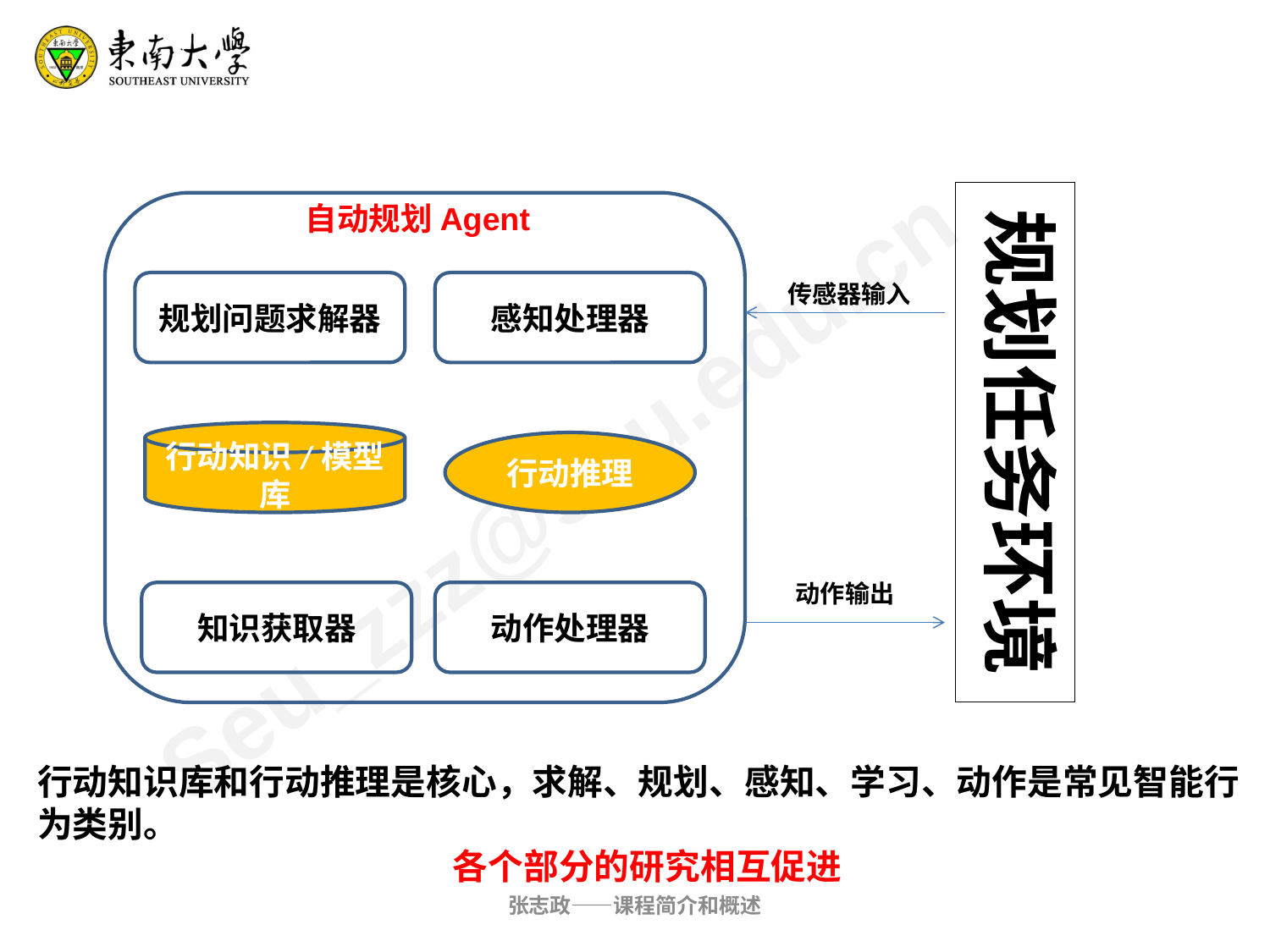

规划任务环境
自动规划Agent

规划问题求解器
感知处理器
传感器输入
行动知识/模型库
行动推理
动作输出
知识获取器
动作处理器
行动知识库和行动推理是核心，求解、规划、感知、学习、动作是常见智能行为类别。
各个部分的研究相互促进

张志政——课程简介和概述
17